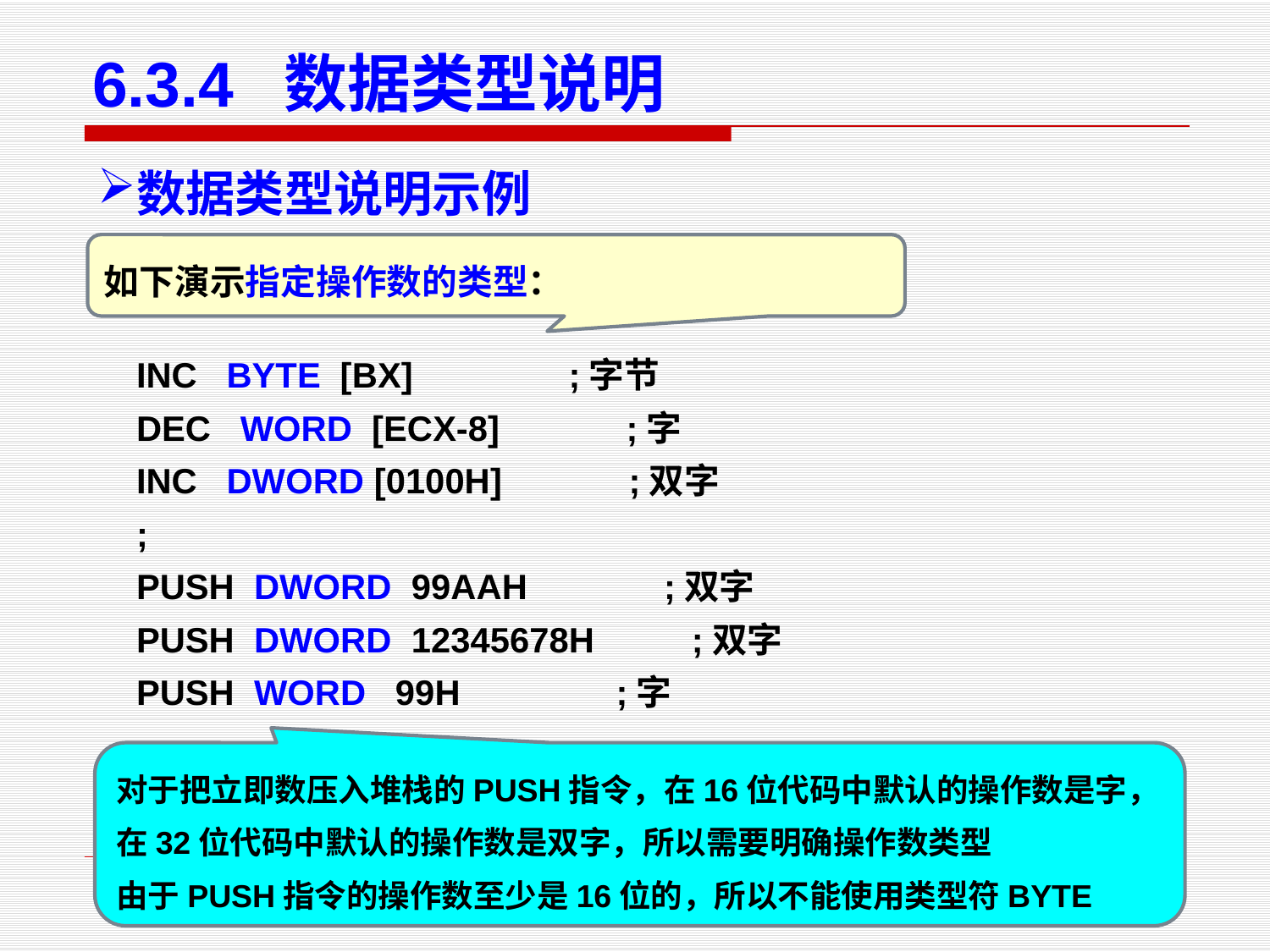

# 6.3.4  数据类型说明
数据类型说明示例

如下演示指定操作数的类型：
    INC   BYTE  [BX]                ;字节
    DEC   WORD  [ECX-8]             ;字
    INC   DWORD [0100H]             ;双字
    ;
    PUSH  DWORD  99AAH              ;双字
    PUSH  DWORD  12345678H          ;双字
    PUSH  WORD   99H                ;字
对于把立即数压入堆栈的PUSH指令，在16位代码中默认的操作数是字，在32位代码中默认的操作数是双字，所以需要明确操作数类型
由于PUSH指令的操作数至少是16位的，所以不能使用类型符BYTE